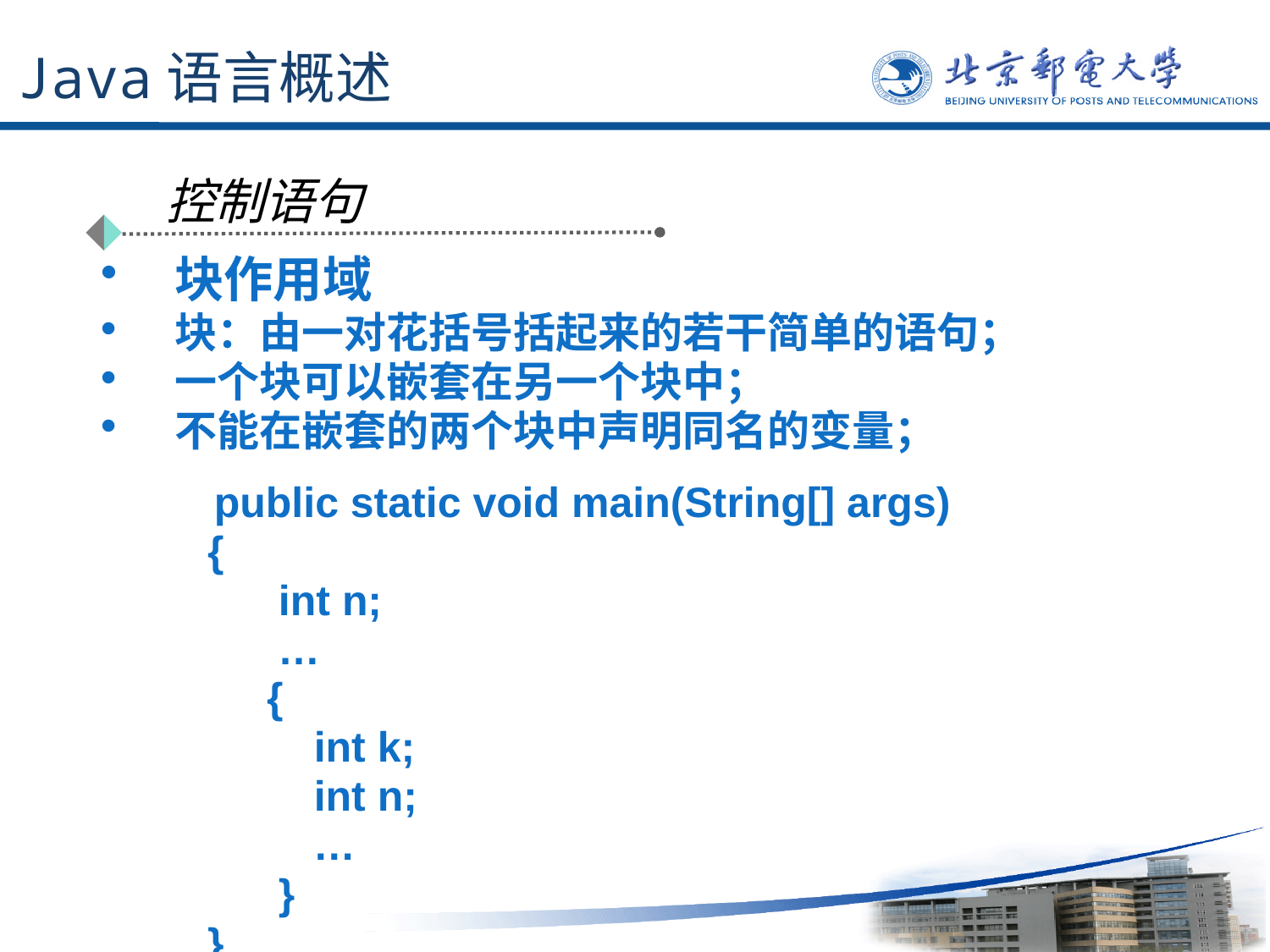

# Java语言概述

控制语句

块作用域
块：由一对花括号括起来的若干简单的语句；
一个块可以嵌套在另一个块中；
不能在嵌套的两个块中声明同名的变量；
　public static void main(String[] args)
         {
               int n;
               …
              {
                  int k;
                  int n;
                  …
               }
         }